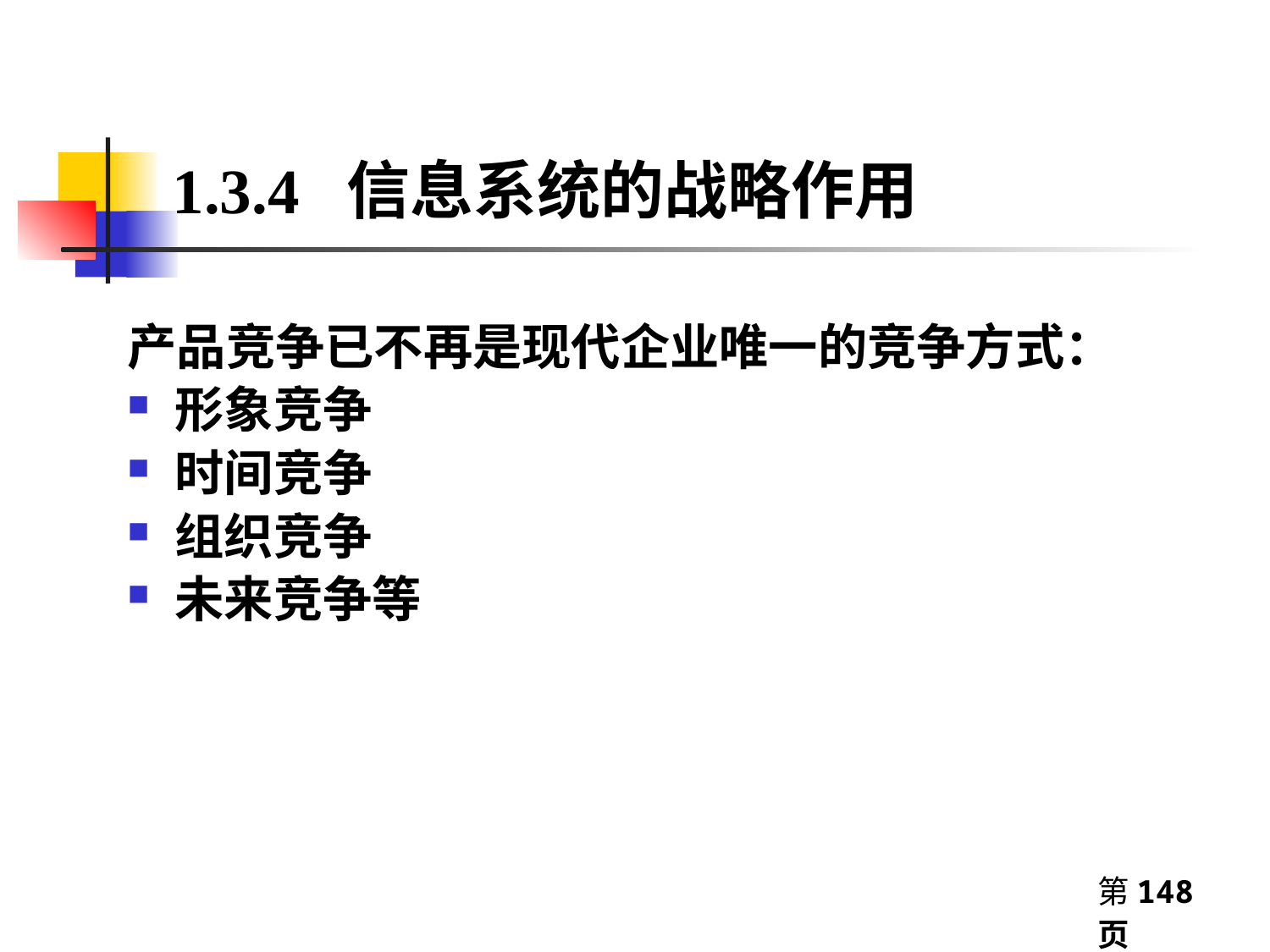

# 1.3.4  信息系统的战略作用
产品竞争已不再是现代企业唯一的竞争方式：
形象竞争
时间竞争
组织竞争
未来竞争等